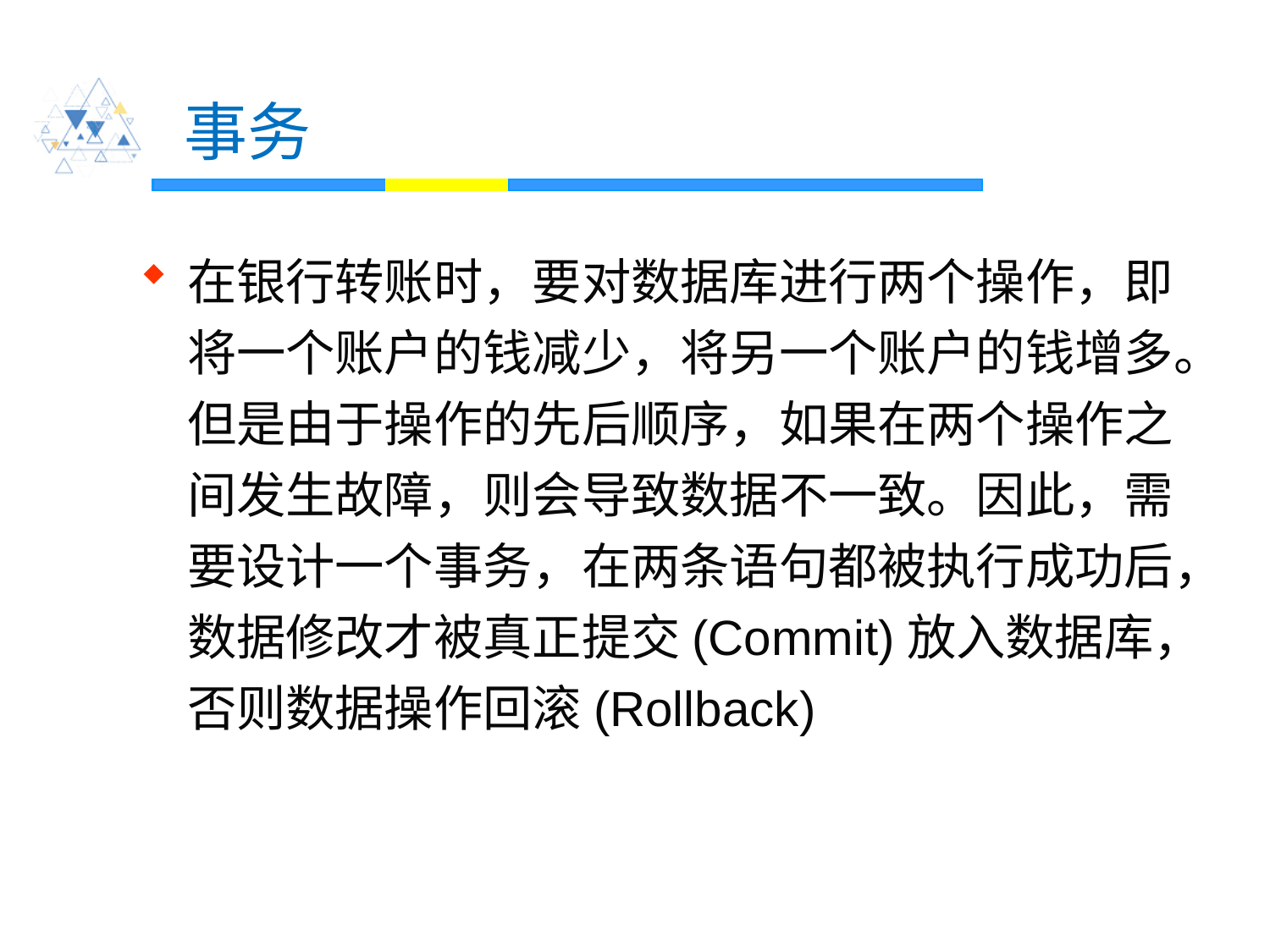

# 事务
在银行转账时，要对数据库进行两个操作，即将一个账户的钱减少，将另一个账户的钱增多。但是由于操作的先后顺序，如果在两个操作之间发生故障，则会导致数据不一致。因此，需要设计一个事务，在两条语句都被执行成功后，数据修改才被真正提交(Commit)放入数据库，否则数据操作回滚(Rollback)